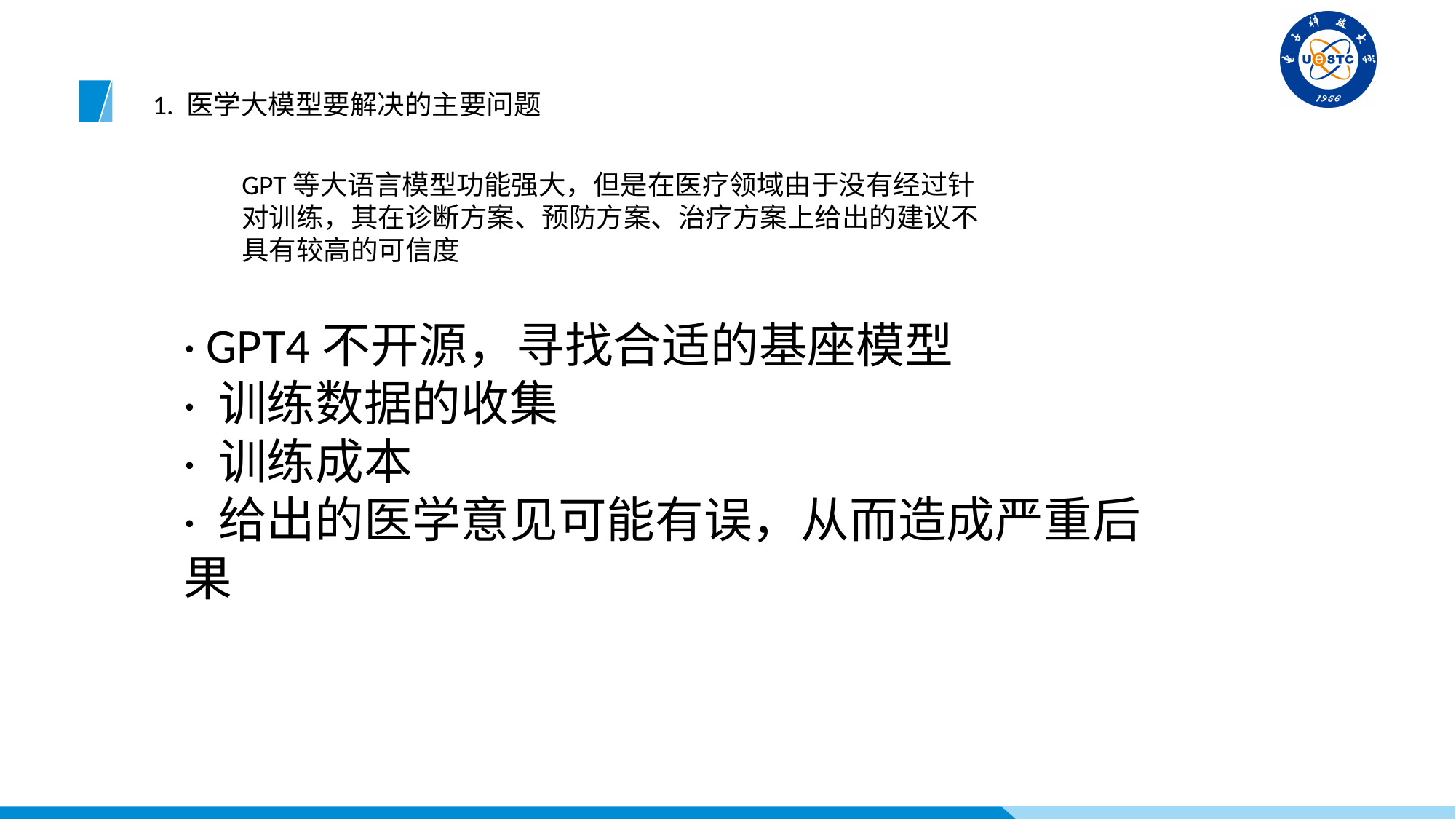

1. 医学大模型要解决的主要问题
GPT等大语言模型功能强大，但是在医疗领域由于没有经过针对训练，其在诊断方案、预防方案、治疗方案上给出的建议不具有较高的可信度
· GPT4不开源，寻找合适的基座模型
· 训练数据的收集
· 训练成本
· 给出的医学意见可能有误，从而造成严重后果